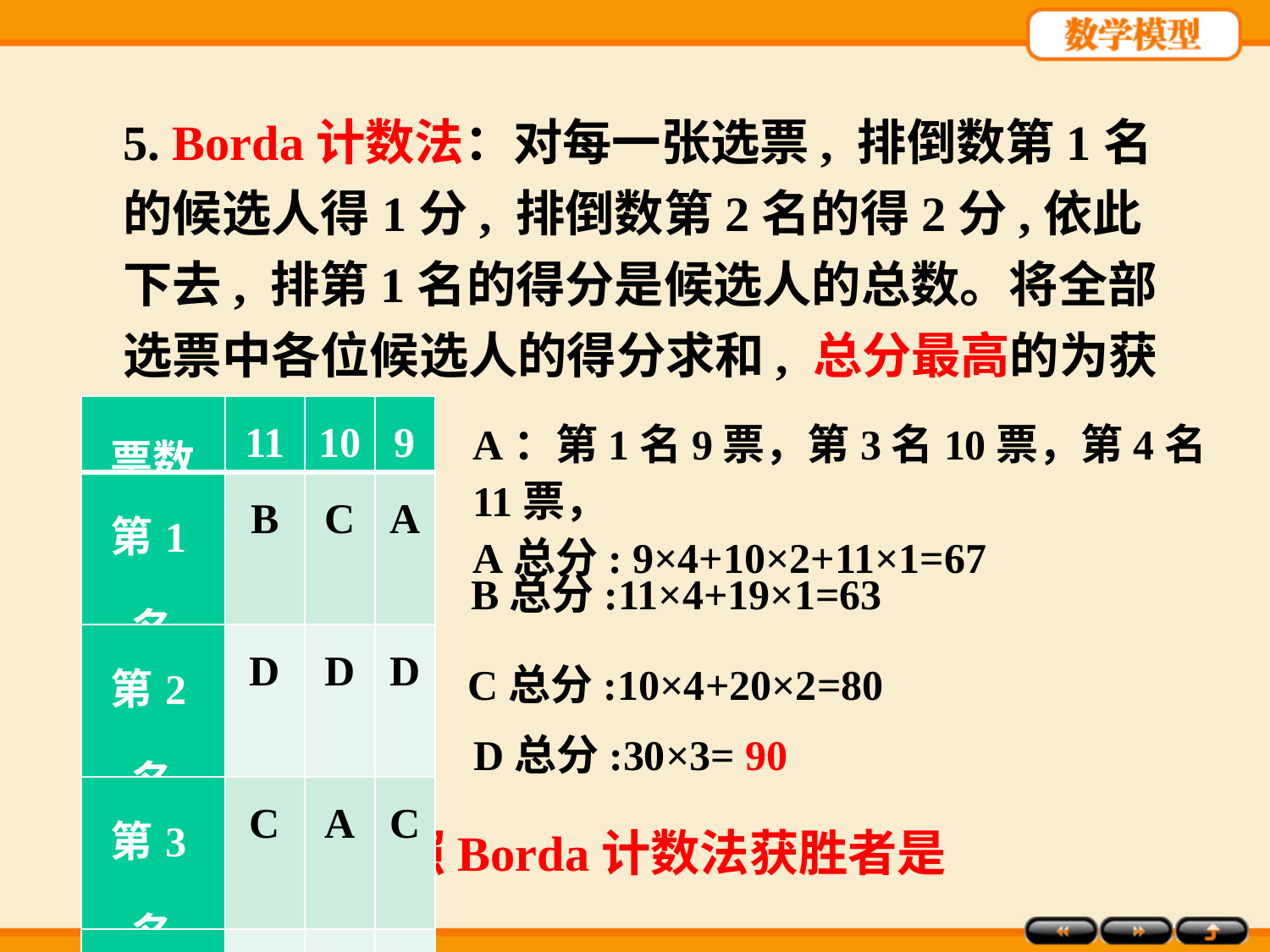

5. Borda计数法：对每一张选票, 排倒数第1名的候选人得1分, 排倒数第2名的得2分,依此下去, 排第1名的得分是候选人的总数。将全部选票中各位候选人的得分求和, 总分最高的为获胜者.
| 票数 | 11 | 10 | 9 |
| --- | --- | --- | --- |
| 第1名 | B | C | A |
| 第2名 | D | D | D |
| 第3名 | C | A | C |
| 第4名 | A | B | B |
A：第1名9票，第3名10票，第4名11票，
A总分: 9×4+10×2+11×1=67
B总分:11×4+19×1=63
C总分:10×4+20×2=80
D总分:30×3= 90
按照Borda计数法获胜者是D！